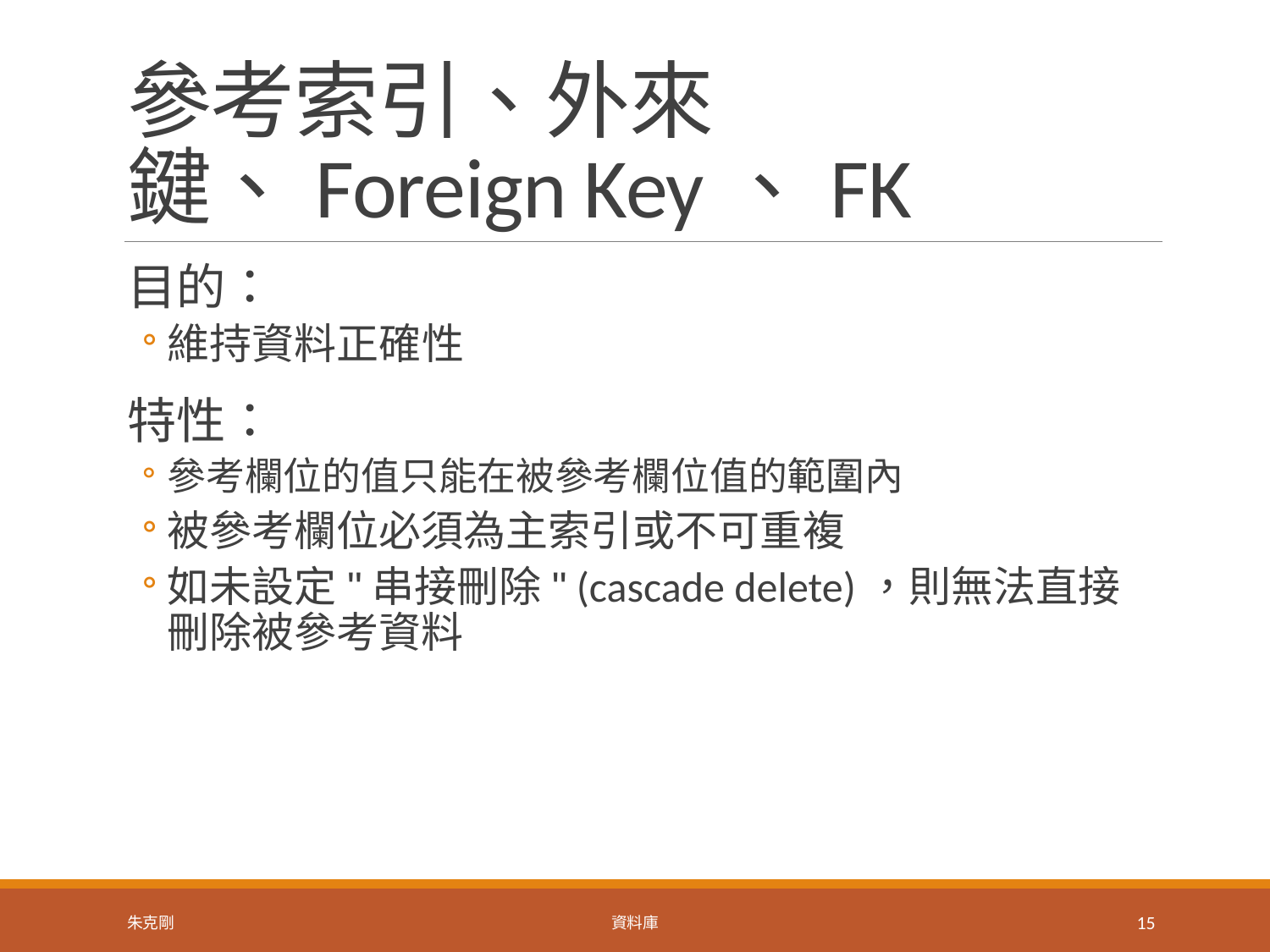

# 參考索引、外來鍵、Foreign Key、FK
目的：
維持資料正確性
特性：
參考欄位的值只能在被參考欄位值的範圍內
被參考欄位必須為主索引或不可重複
如未設定"串接刪除" (cascade delete)，則無法直接刪除被參考資料
朱克剛
資料庫
15